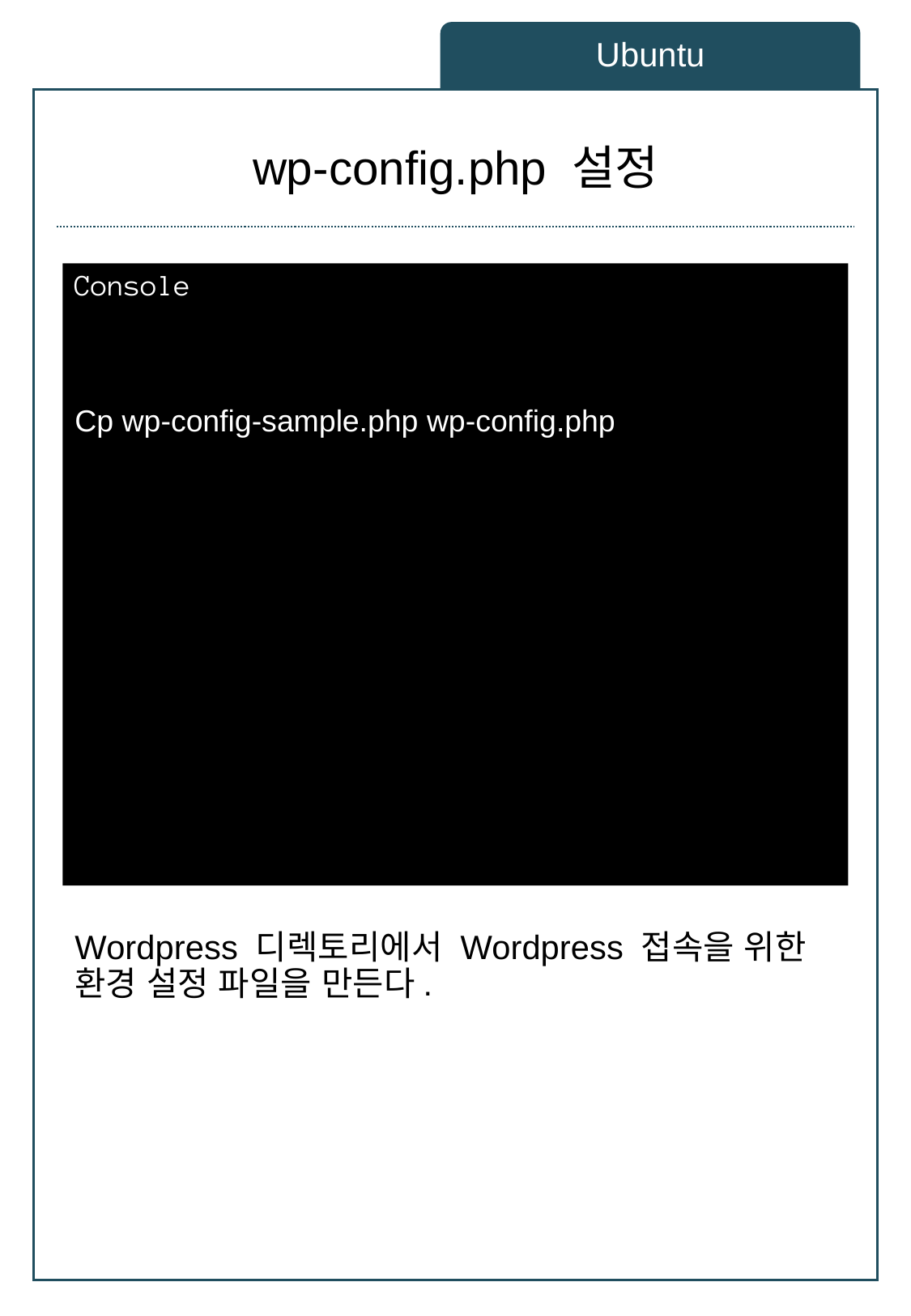

Ubuntu

# wp-config.php 설정
Console

Cp wp-config-sample.php wp-config.php

Wordpress 디렉토리에서 Wordpress 접속을 위한 환경 설정 파일을 만든다.